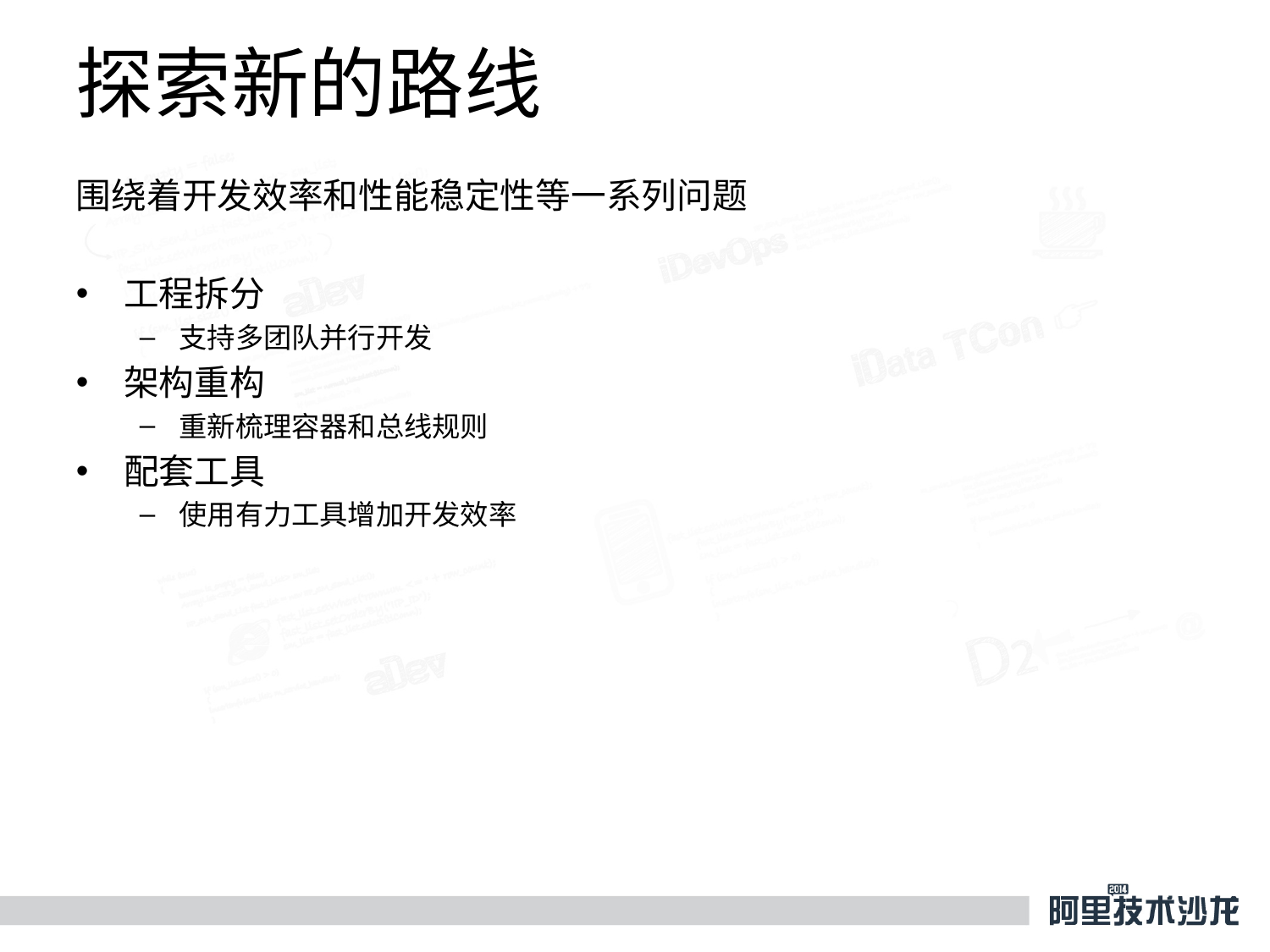

探索新的路线
围绕着开发效率和性能稳定性等一系列问题

工程拆分
支持多团队并行开发
架构重构
重新梳理容器和总线规则
配套工具
使用有力工具增加开发效率